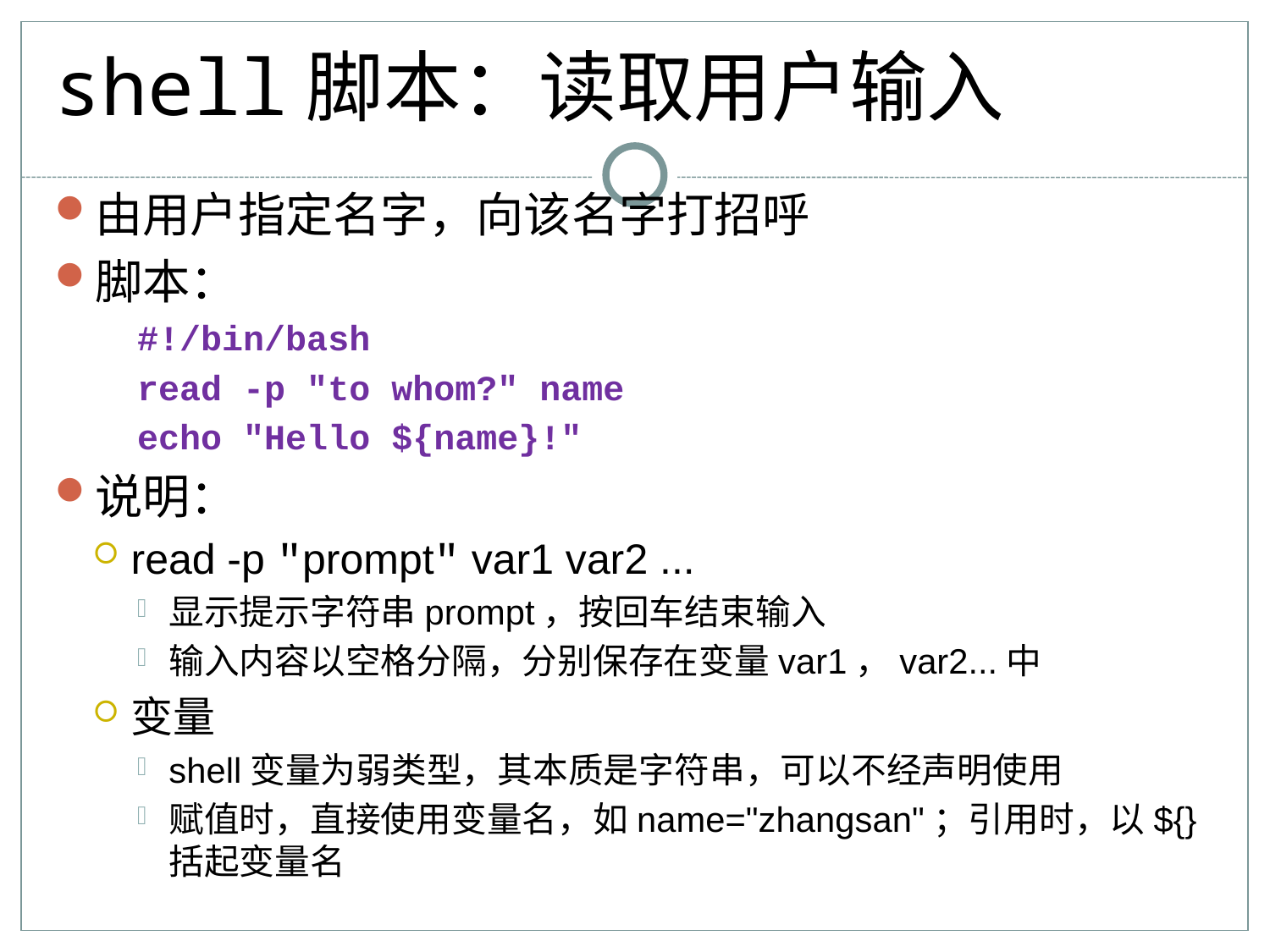

# shell脚本：读取用户输入
由用户指定名字，向该名字打招呼
脚本：
#!/bin/bash
read -p "to whom?" name
echo "Hello ${name}!"
说明：
read -p "prompt" var1 var2 ...
显示提示字符串prompt，按回车结束输入
输入内容以空格分隔，分别保存在变量var1，var2...中
变量
shell变量为弱类型，其本质是字符串，可以不经声明使用
赋值时，直接使用变量名，如name="zhangsan"；引用时，以${}括起变量名